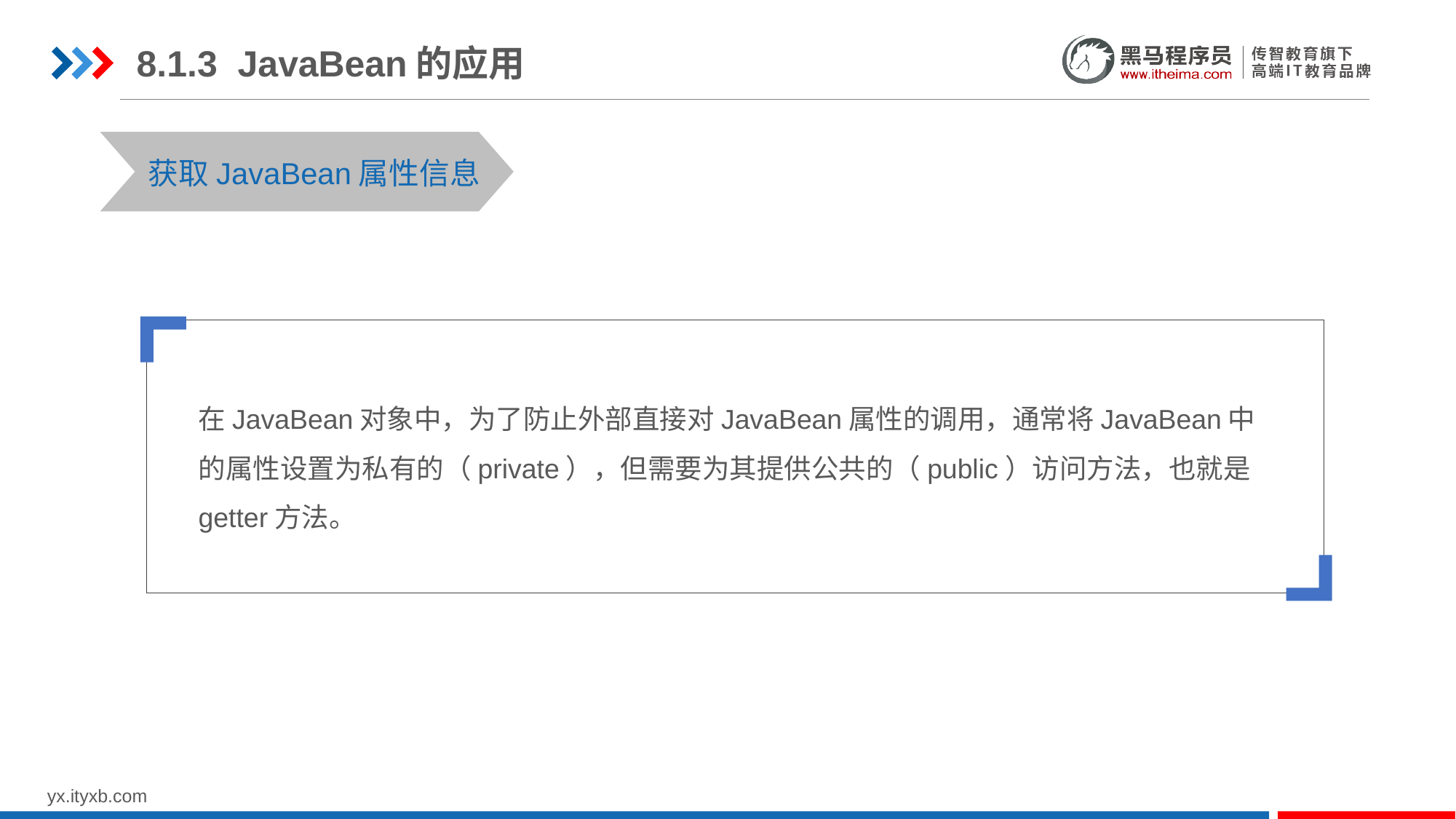

8.1.3  JavaBean的应用

获取JavaBean属性信息

在JavaBean对象中，为了防止外部直接对JavaBean属性的调用，通常将JavaBean中的属性设置为私有的（private），但需要为其提供公共的（public）访问方法，也就是getter方法。